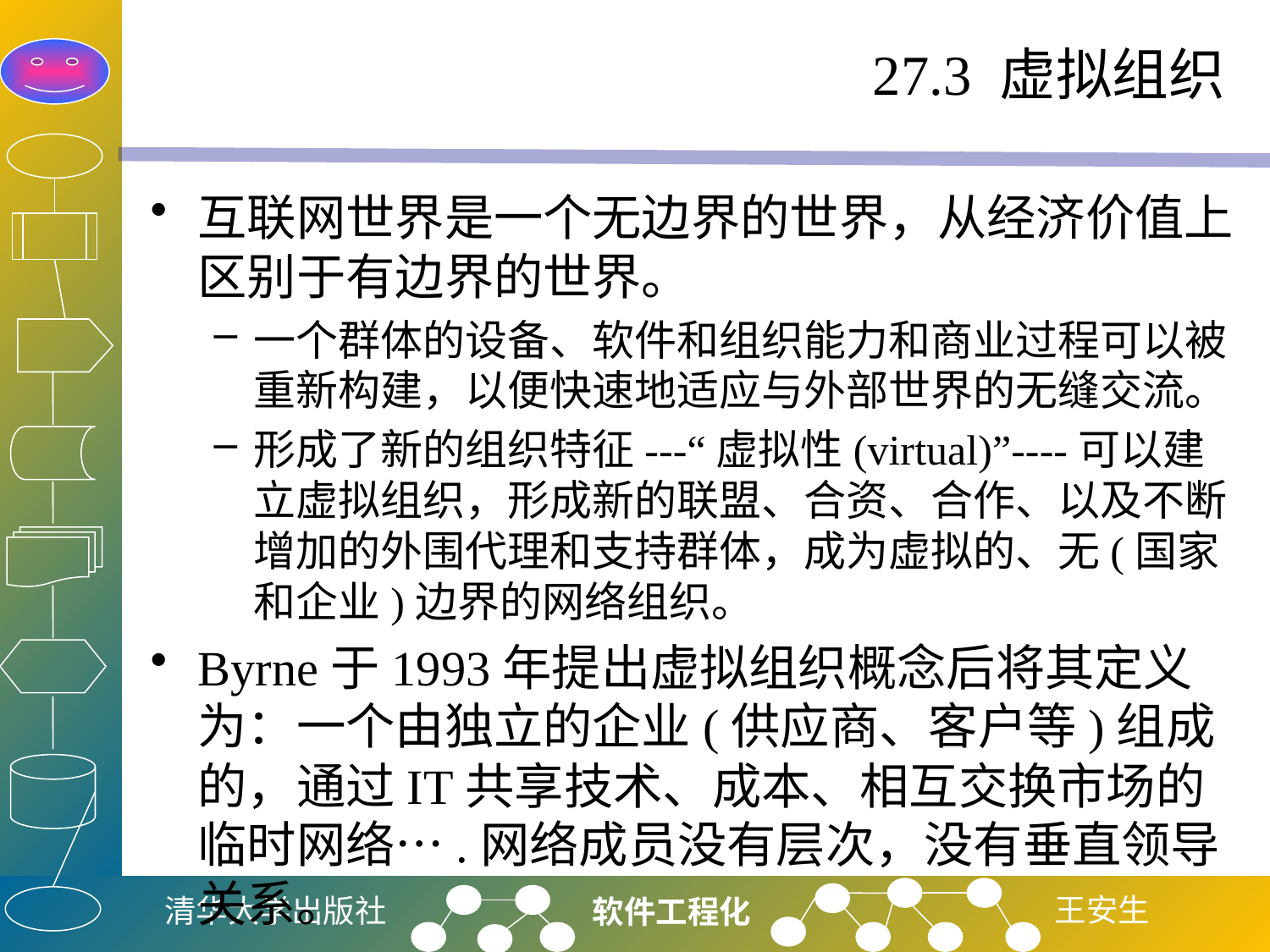

# 27.3 虚拟组织
互联网世界是一个无边界的世界，从经济价值上区别于有边界的世界。
一个群体的设备、软件和组织能力和商业过程可以被重新构建，以便快速地适应与外部世界的无缝交流。
形成了新的组织特征---“虚拟性(virtual)”----可以建立虚拟组织，形成新的联盟、合资、合作、以及不断增加的外围代理和支持群体，成为虚拟的、无(国家和企业)边界的网络组织。
Byrne于1993年提出虚拟组织概念后将其定义为：一个由独立的企业(供应商、客户等)组成的，通过IT共享技术、成本、相互交换市场的临时网络….网络成员没有层次，没有垂直领导关系。